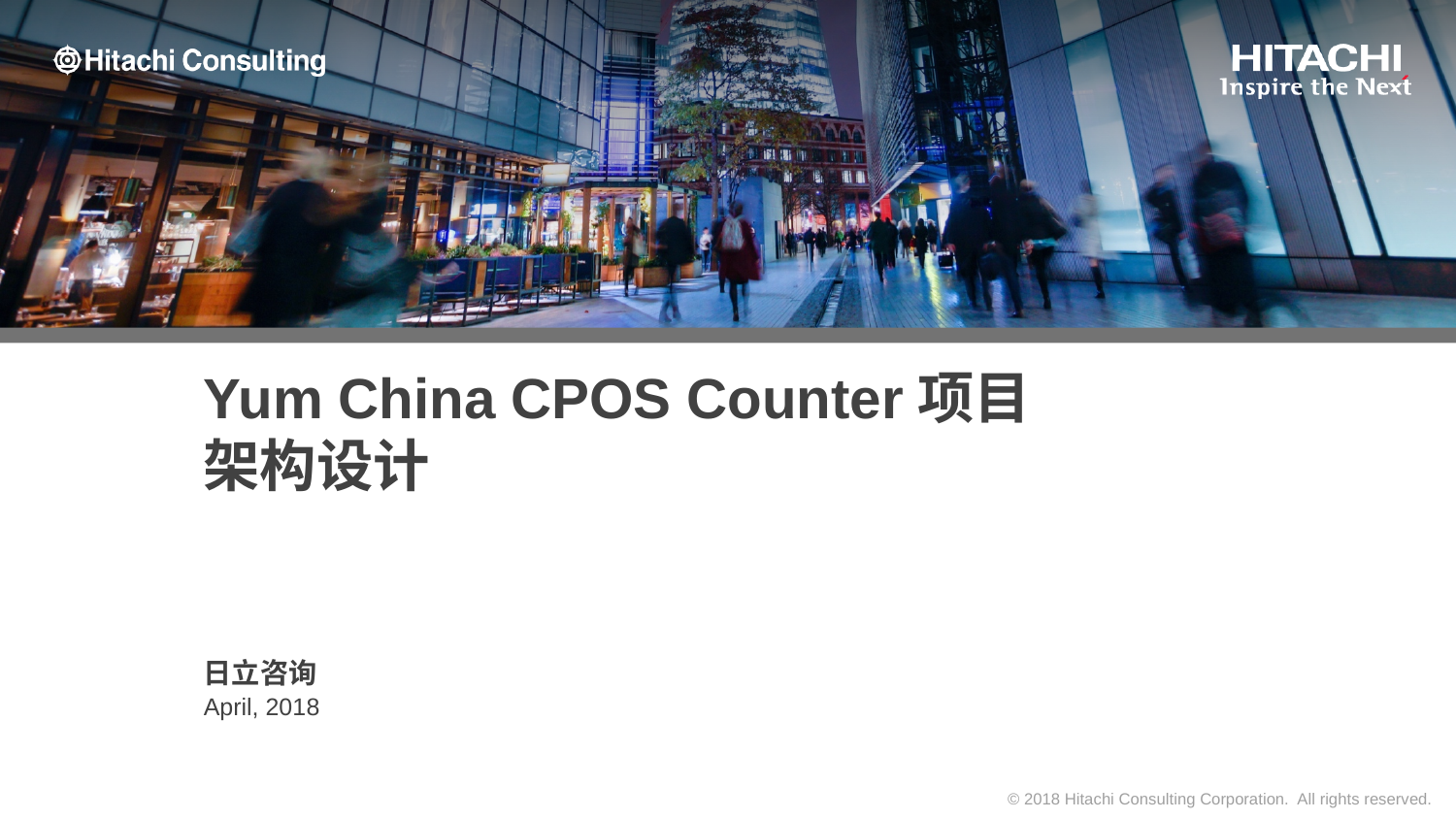

# Yum China CPOS Counter项目 架构设计

日立咨询
April, 2018